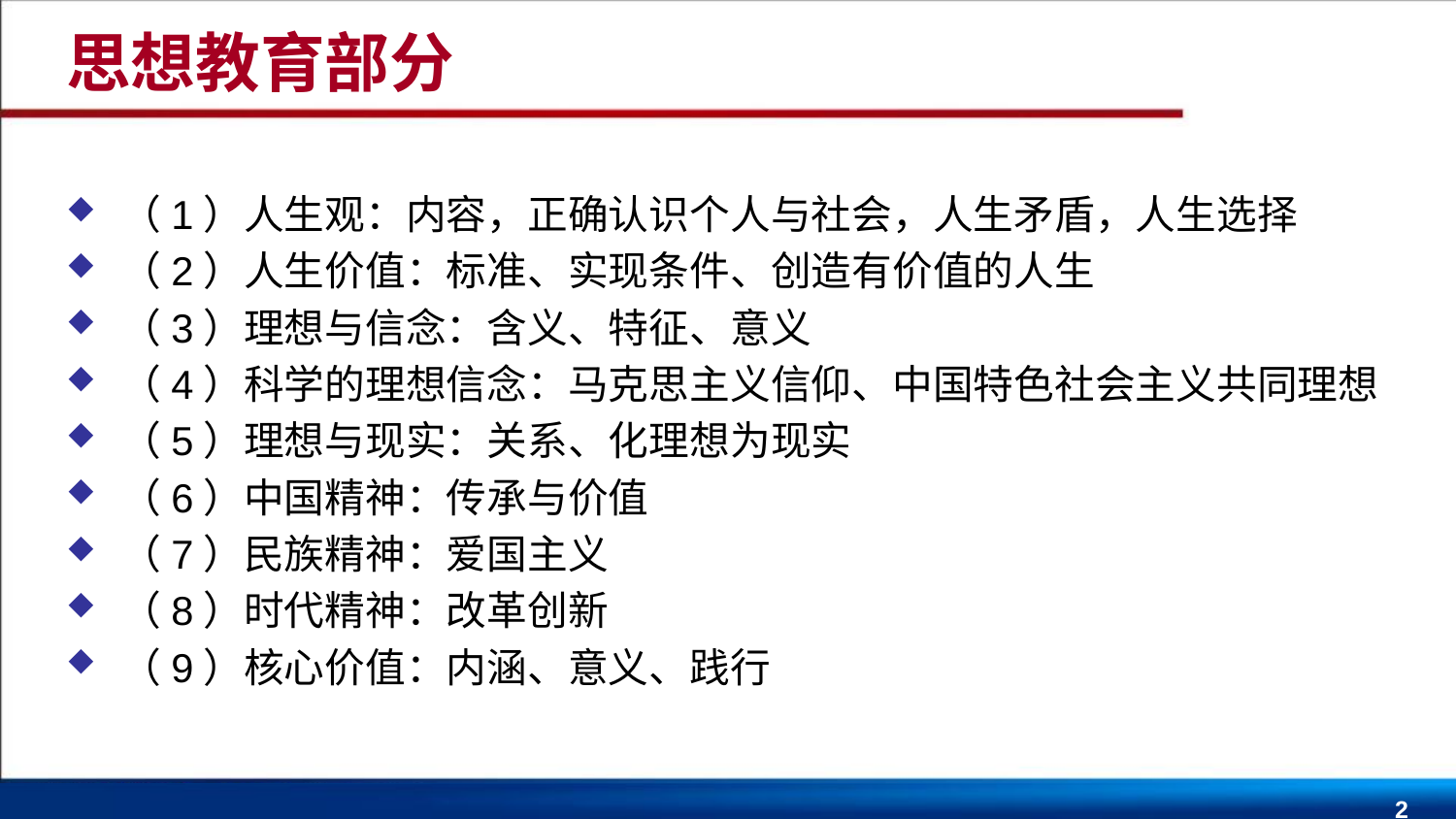

# 思想教育部分

（1）人生观：内容，正确认识个人与社会，人生矛盾，人生选择
（2）人生价值：标准、实现条件、创造有价值的人生
（3）理想与信念：含义、特征、意义
（4）科学的理想信念：马克思主义信仰、中国特色社会主义共同理想
（5）理想与现实：关系、化理想为现实
（6）中国精神：传承与价值
（7）民族精神：爱国主义
（8）时代精神：改革创新
（9）核心价值：内涵、意义、践行

2